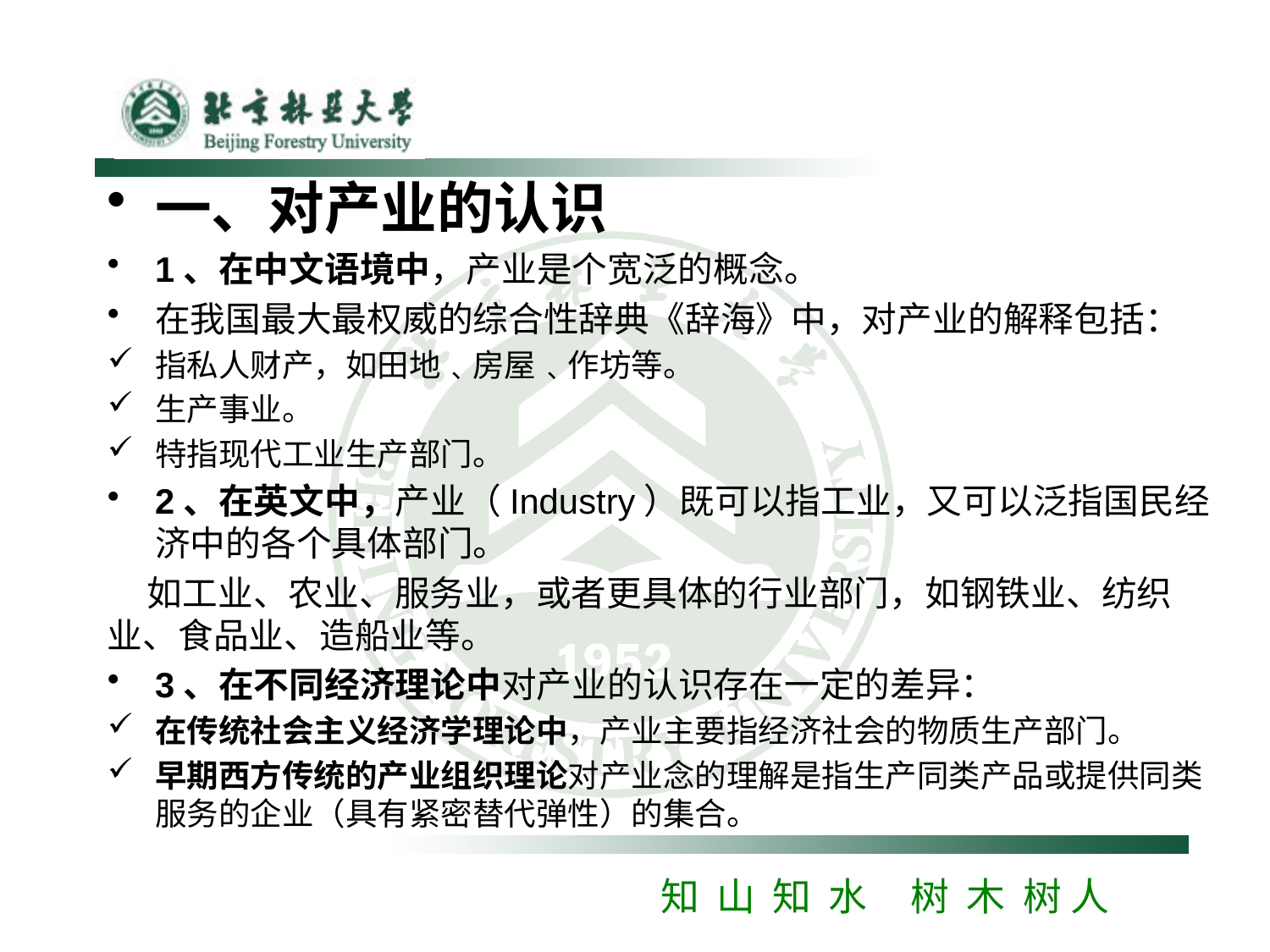

一、对产业的认识
1、在中文语境中，产业是个宽泛的概念。
在我国最大最权威的综合性辞典《辞海》中，对产业的解释包括：
指私人财产，如田地﹑房屋﹑作坊等。
生产事业。
特指现代工业生产部门。
2、在英文中，产业（Industry）既可以指工业，又可以泛指国民经济中的各个具体部门。
    如工业、农业、服务业，或者更具体的行业部门，如钢铁业、纺织业、食品业、造船业等。
3、在不同经济理论中对产业的认识存在一定的差异：
在传统社会主义经济学理论中，产业主要指经济社会的物质生产部门。
早期西方传统的产业组织理论对产业念的理解是指生产同类产品或提供同类服务的企业（具有紧密替代弹性）的集合。